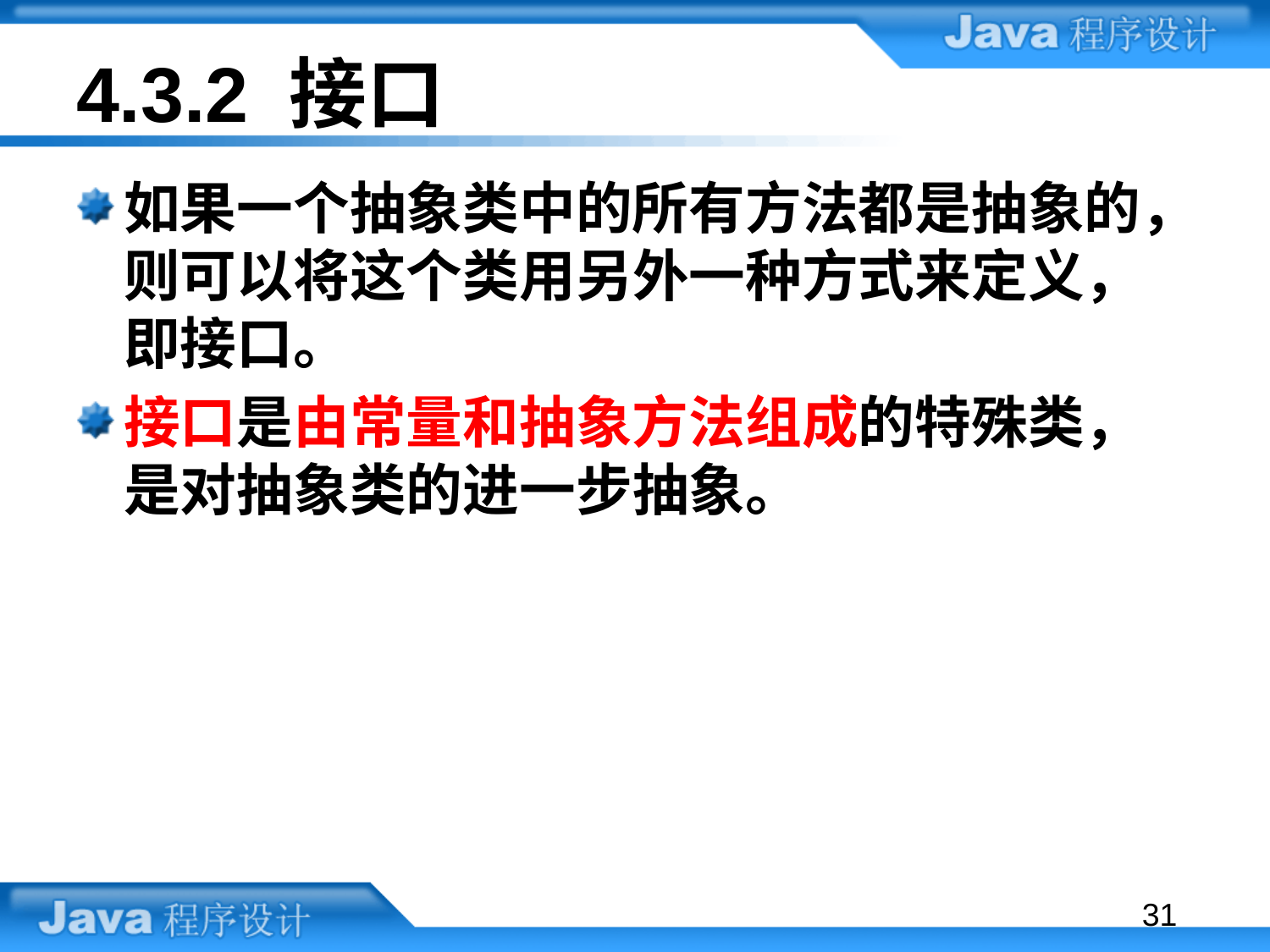

4.3.2 接口
如果一个抽象类中的所有方法都是抽象的，则可以将这个类用另外一种方式来定义，即接口。
接口是由常量和抽象方法组成的特殊类，是对抽象类的进一步抽象。